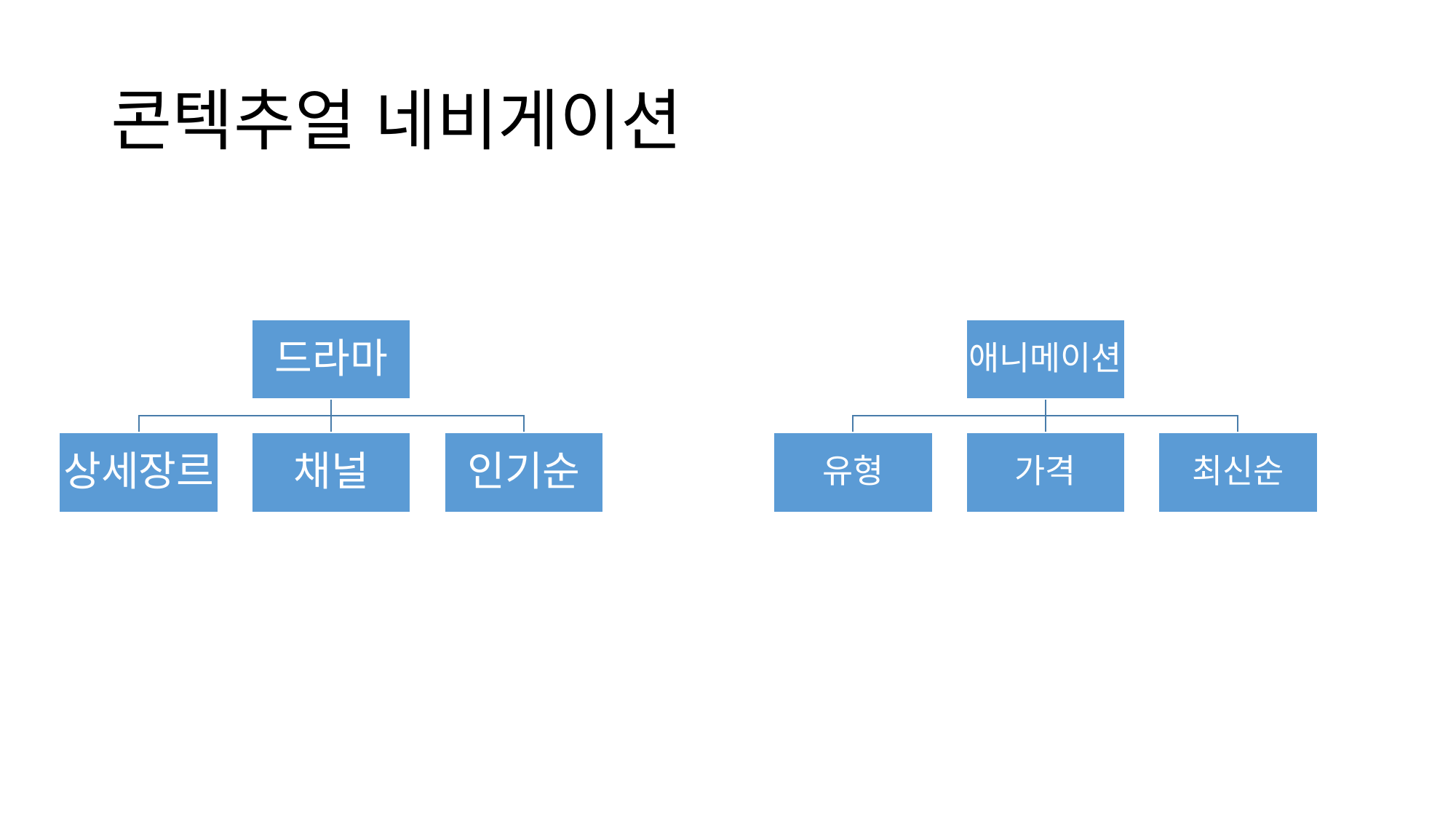

# 콘텍추얼 네비게이션
애니메이션
유형
가격
최신순
드라마
상세장르
채널
인기순